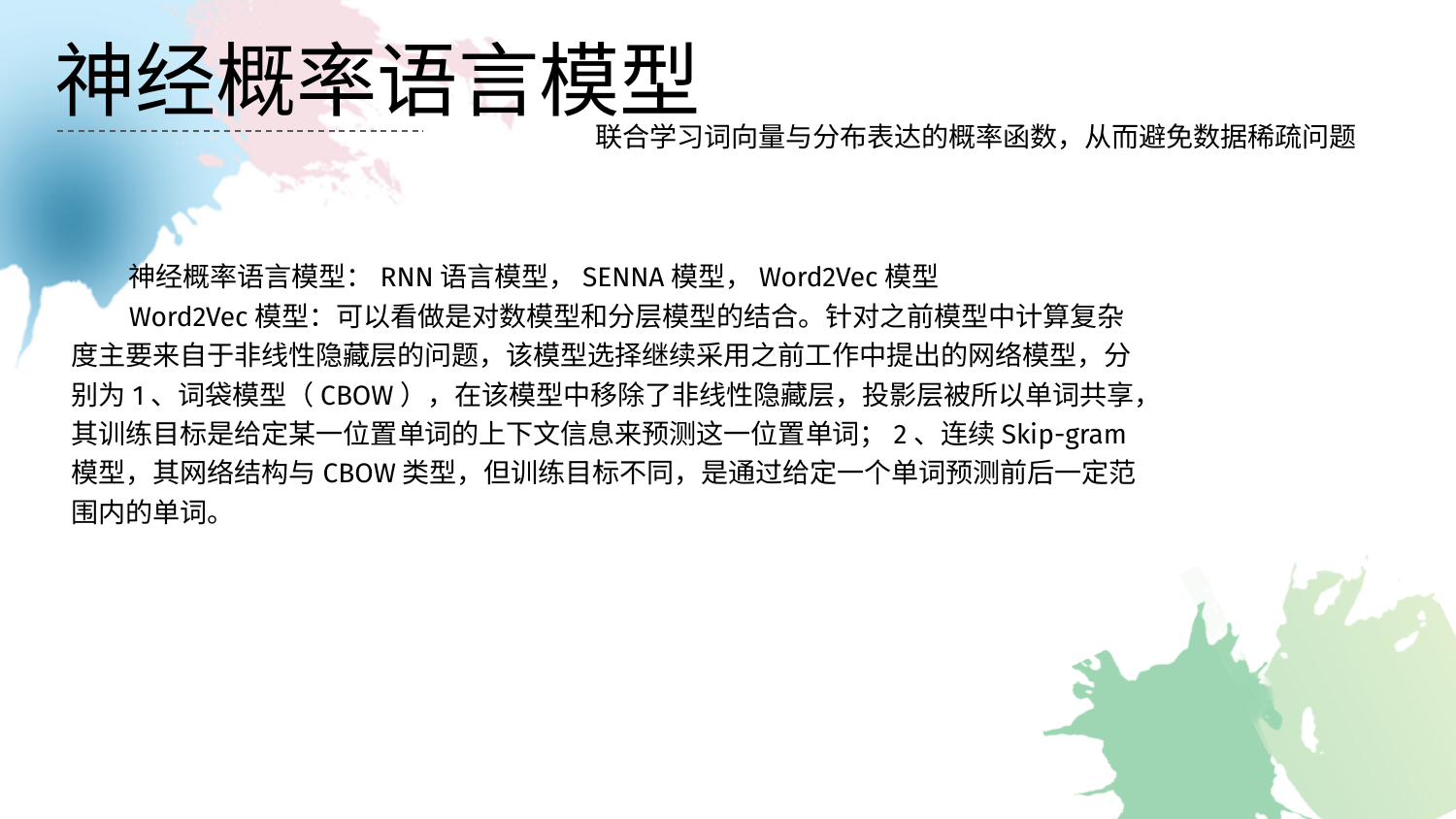

神经概率语言模型
联合学习词向量与分布表达的概率函数，从而避免数据稀疏问题
神经概率语言模型：RNN语言模型，SENNA模型，Word2Vec模型
Word2Vec模型：可以看做是对数模型和分层模型的结合。针对之前模型中计算复杂度主要来自于非线性隐藏层的问题，该模型选择继续采用之前工作中提出的网络模型，分别为1、词袋模型（CBOW），在该模型中移除了非线性隐藏层，投影层被所以单词共享，其训练目标是给定某一位置单词的上下文信息来预测这一位置单词；2、连续Skip-gram模型，其网络结构与CBOW类型，但训练目标不同，是通过给定一个单词预测前后一定范围内的单词。